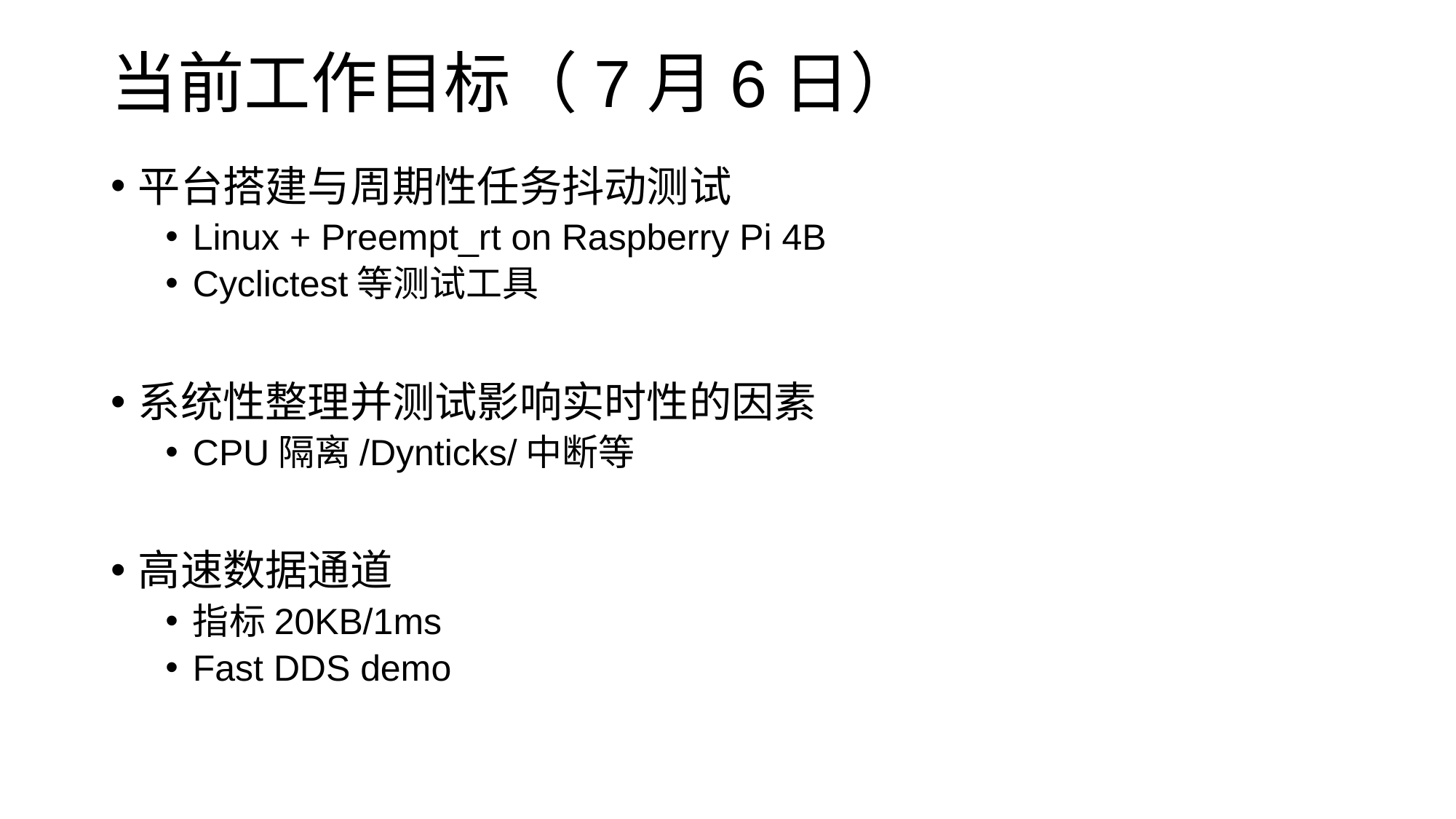

# 当前工作目标（7月6日）
平台搭建与周期性任务抖动测试
Linux + Preempt_rt on Raspberry Pi 4B
Cyclictest等测试工具

系统性整理并测试影响实时性的因素
CPU隔离/Dynticks/中断等

高速数据通道
指标20KB/1ms
Fast DDS demo